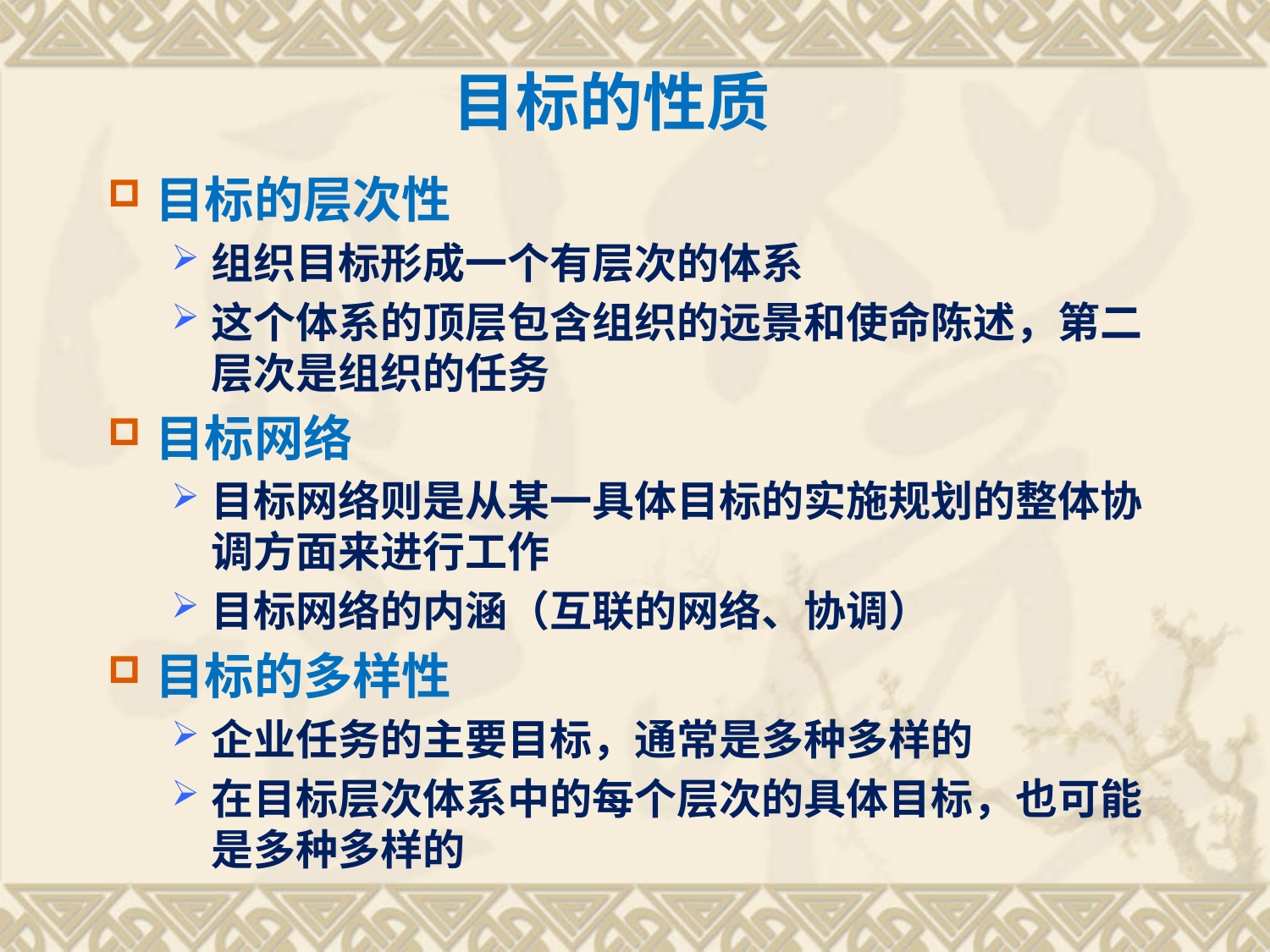

目标的性质
目标的层次性
组织目标形成一个有层次的体系
这个体系的顶层包含组织的远景和使命陈述，第二层次是组织的任务
目标网络
目标网络则是从某一具体目标的实施规划的整体协调方面来进行工作
目标网络的内涵（互联的网络、协调）
目标的多样性
企业任务的主要目标，通常是多种多样的
在目标层次体系中的每个层次的具体目标，也可能是多种多样的